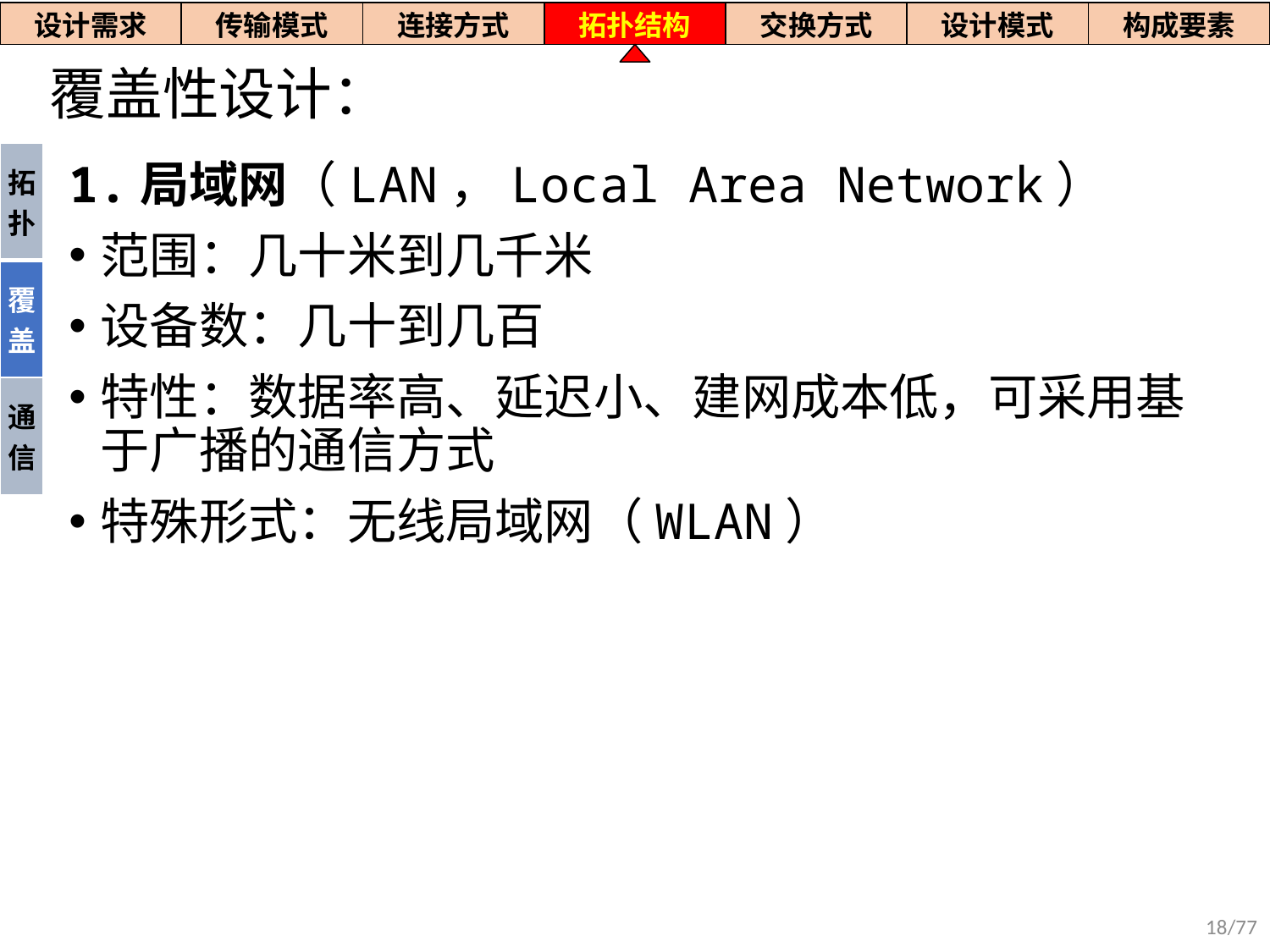

| 设计需求 | 传输模式 | 连接方式 | 拓扑结构 | 交换方式 | 设计模式 | 构成要素 |
| --- | --- | --- | --- | --- | --- | --- |

# 覆盖性设计：
| 拓扑 |
| --- |
| 覆盖 |
| 通信 |
1.局域网（LAN，Local Area Network）
范围：几十米到几千米
设备数：几十到几百
特性：数据率高、延迟小、建网成本低，可采用基于广播的通信方式
特殊形式：无线局域网（WLAN）

18/77